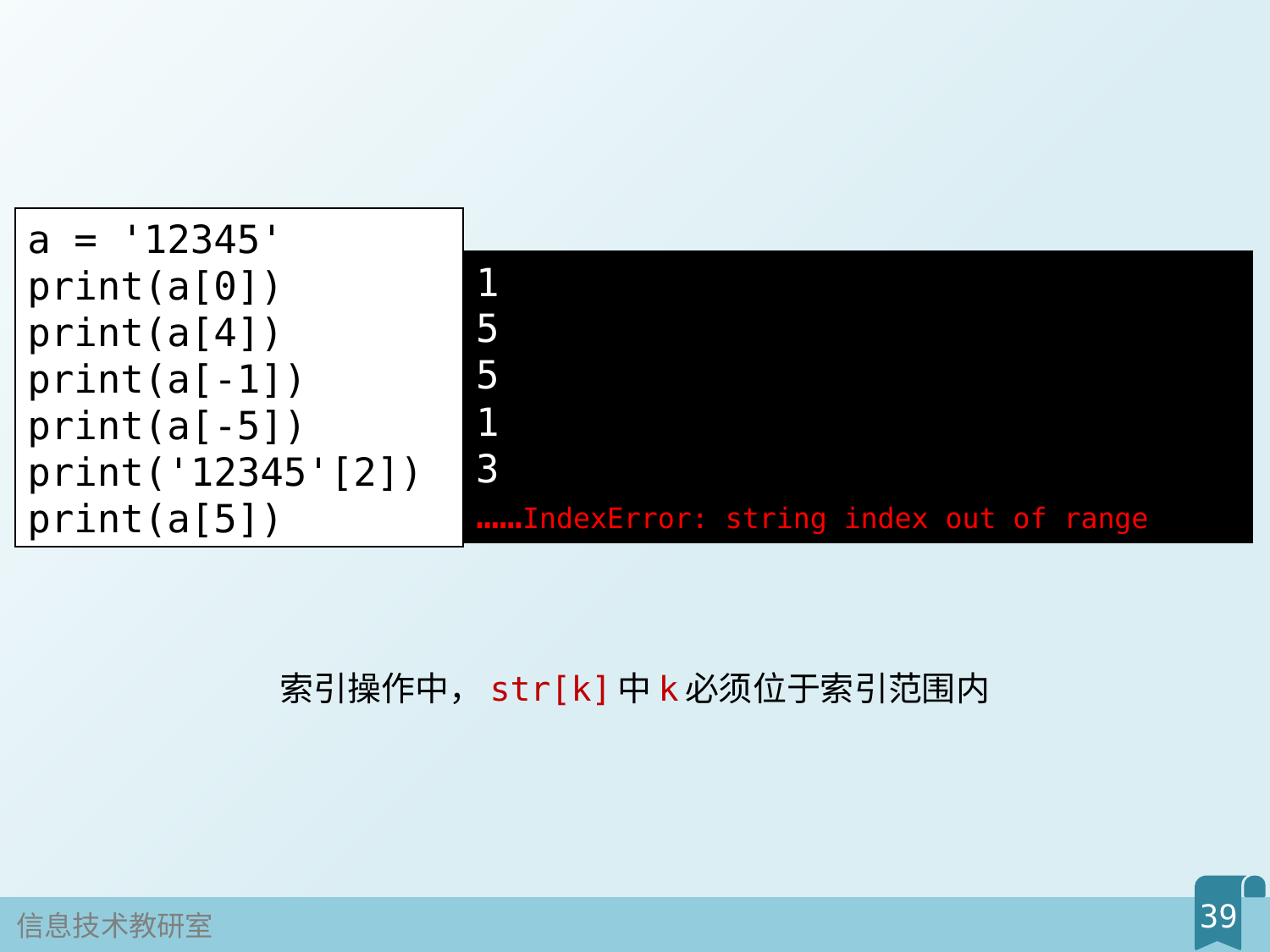

a = '12345'
print(a[0])
print(a[4])
print(a[-1])
print(a[-5])
print('12345'[2])
print(a[5])
1
5
5
1
3
……IndexError: string index out of range
索引操作中，str[k]中k必须位于索引范围内
39